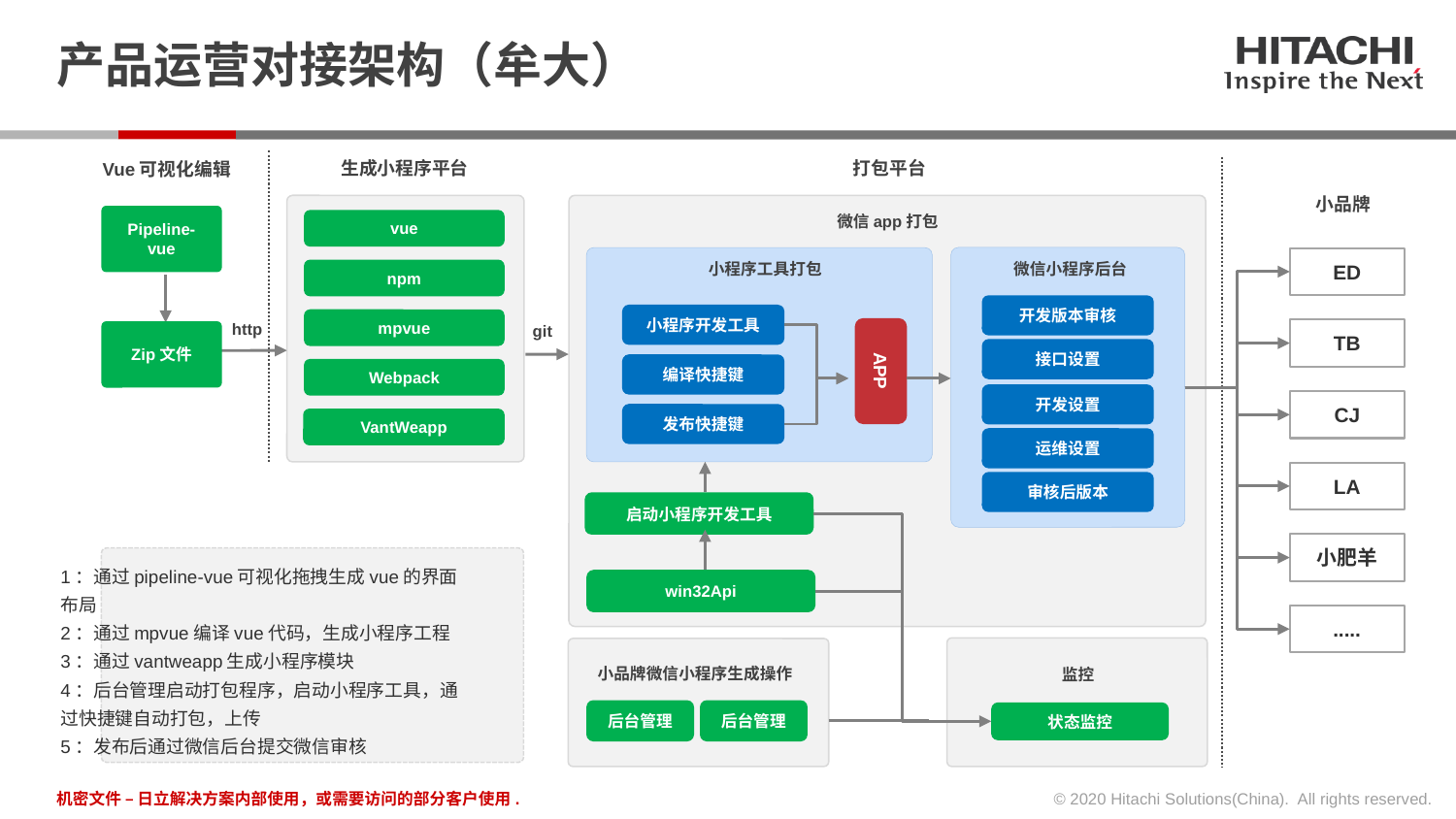

# 产品运营对接架构（牟大）
生成小程序平台
打包平台
Vue可视化编辑
小品牌

微信app打包
Pipeline-vue
vue

ED
小程序工具打包
微信小程序后台
npm
开发版本审核
小程序开发工具
mpvue
http
git
APP
TB
Zip文件
接口设置
编译快捷键
Webpack
开发设置
CJ
发布快捷键
VantWeapp
运维设置
LA
审核后版本
启动小程序开发工具
小肥羊

1：通过pipeline-vue可视化拖拽生成vue的界面布局
2：通过mpvue编译vue代码，生成小程序工程
3：通过vantweapp生成小程序模块
4：后台管理启动打包程序，启动小程序工具，通过快捷键自动打包，上传
5：发布后通过微信后台提交微信审核
win32Api
.....

小品牌微信小程序生成操作
监控
后台管理
后台管理
状态监控